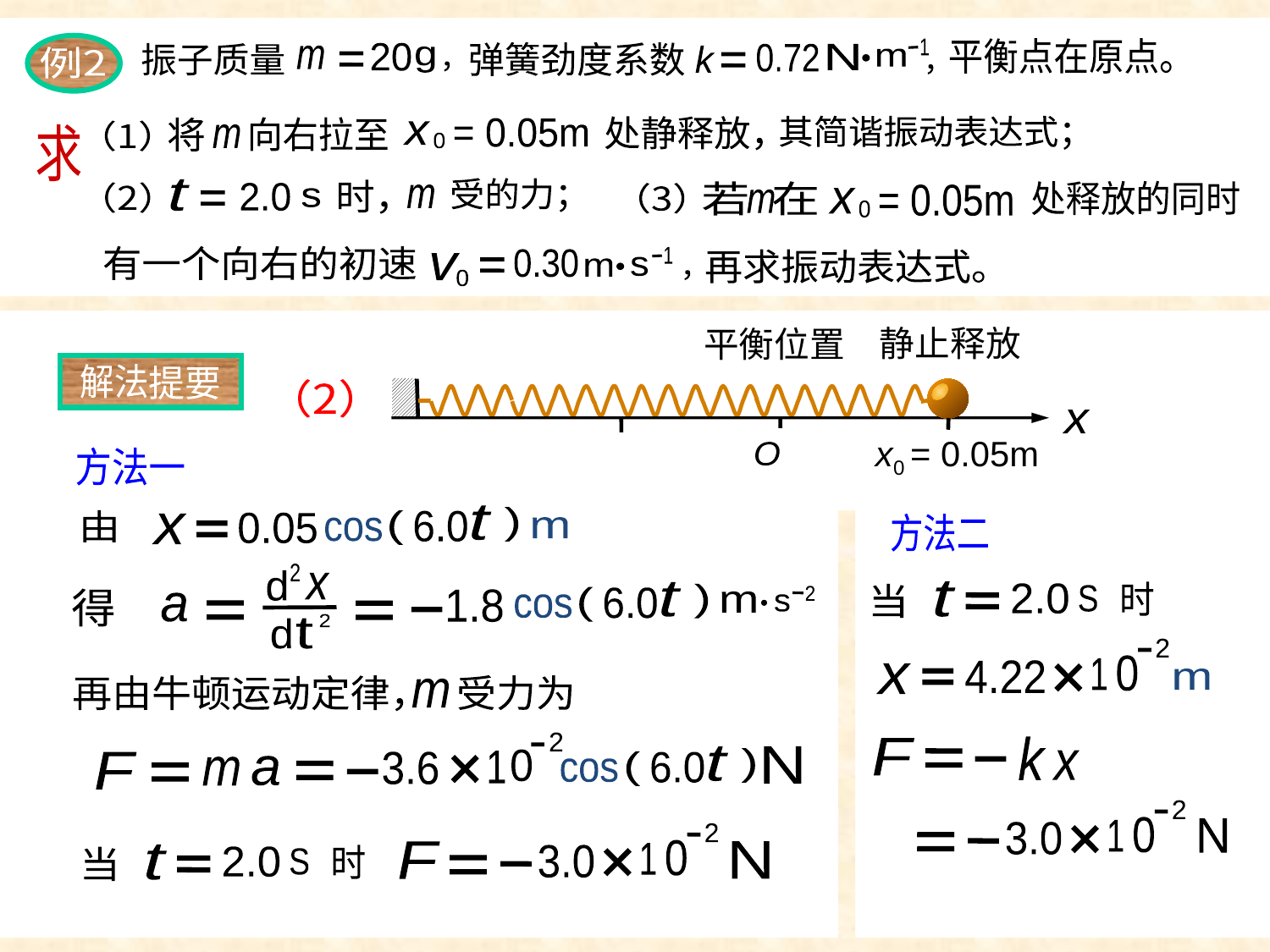

平衡点在原点。
1

弹簧劲度系数
20
m
g

，
振子质量
0.72
N
k
m

，

例2

其简谐振动表达式；
处静释放，
向右拉至
将
= 0.05m
x
0
（1）
求
m

受的力；
t
时，
处释放的同时
若  在
（2）
2.0
（3）
m
= 0.05m
x
0
s
m

有一个向右的初速
1

再求振动表达式。
0.30
v
0
s
m

，

静止释放
平衡位置

（2）

x

x0 = 0.05m

O

解法
提要
方法一
t
)
(
6.0
0.05
x
x
m
cos

由

方法二
t
2.0
S

时
当
2

0
1
4.22
x
x

m

k
F
x

2

0
N
1
3.0

2
d

2
d
t
x
t
)
(
6.0
2
m

s

1.8
cos

得
a

再由牛顿运动定律，   受力为
m
2

N
t
)
(
6.0
0
1
3.6
F
a
m

cos

2

0
N
F
1
t
2.0
S

时
当
3.0